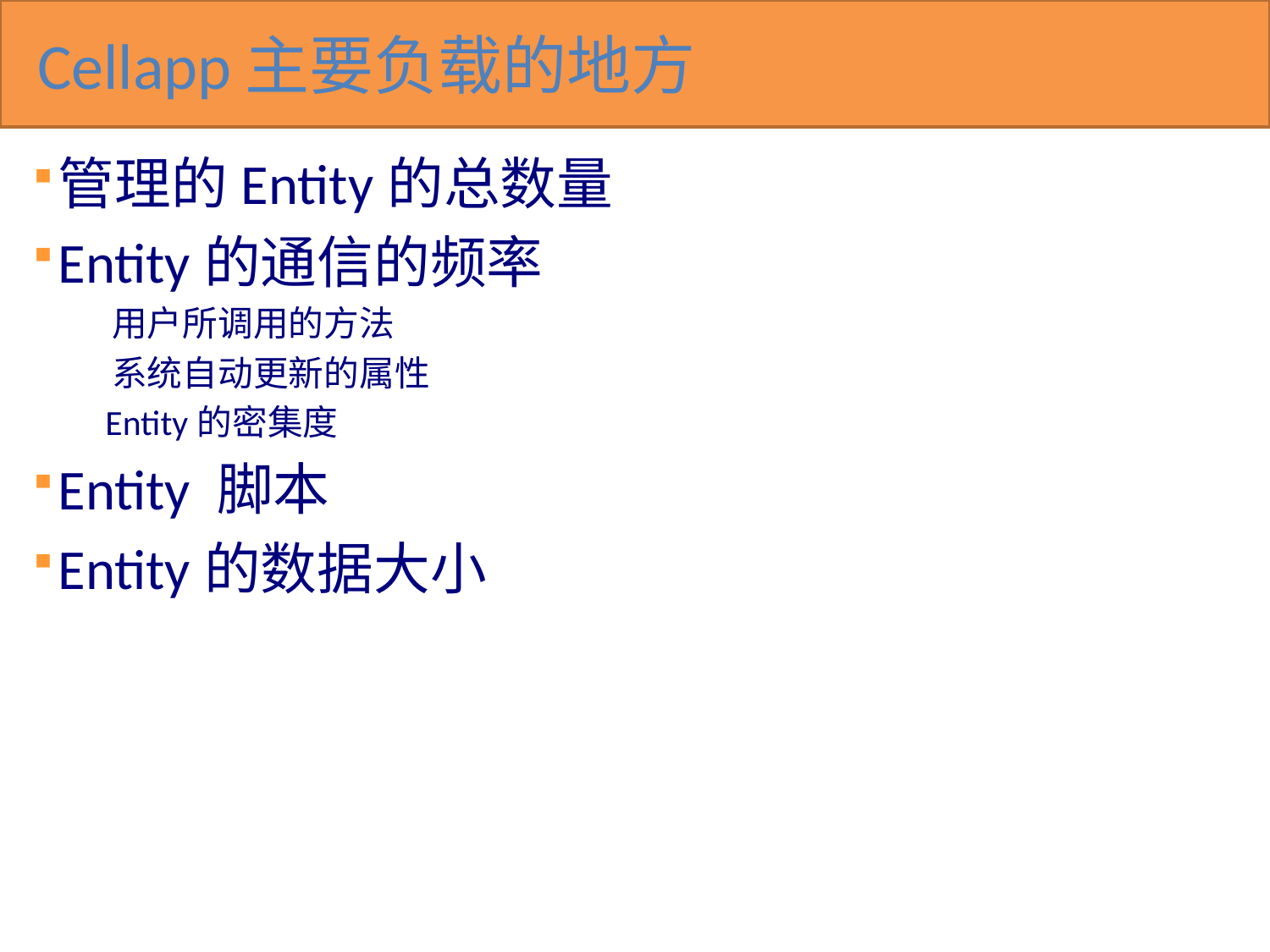

# Cellapp主要负载的地方
管理的Entity的总数量
Entity的通信的频率
         用户所调用的方法
         系统自动更新的属性
         Entity的密集度
Entity 脚本
Entity的数据大小